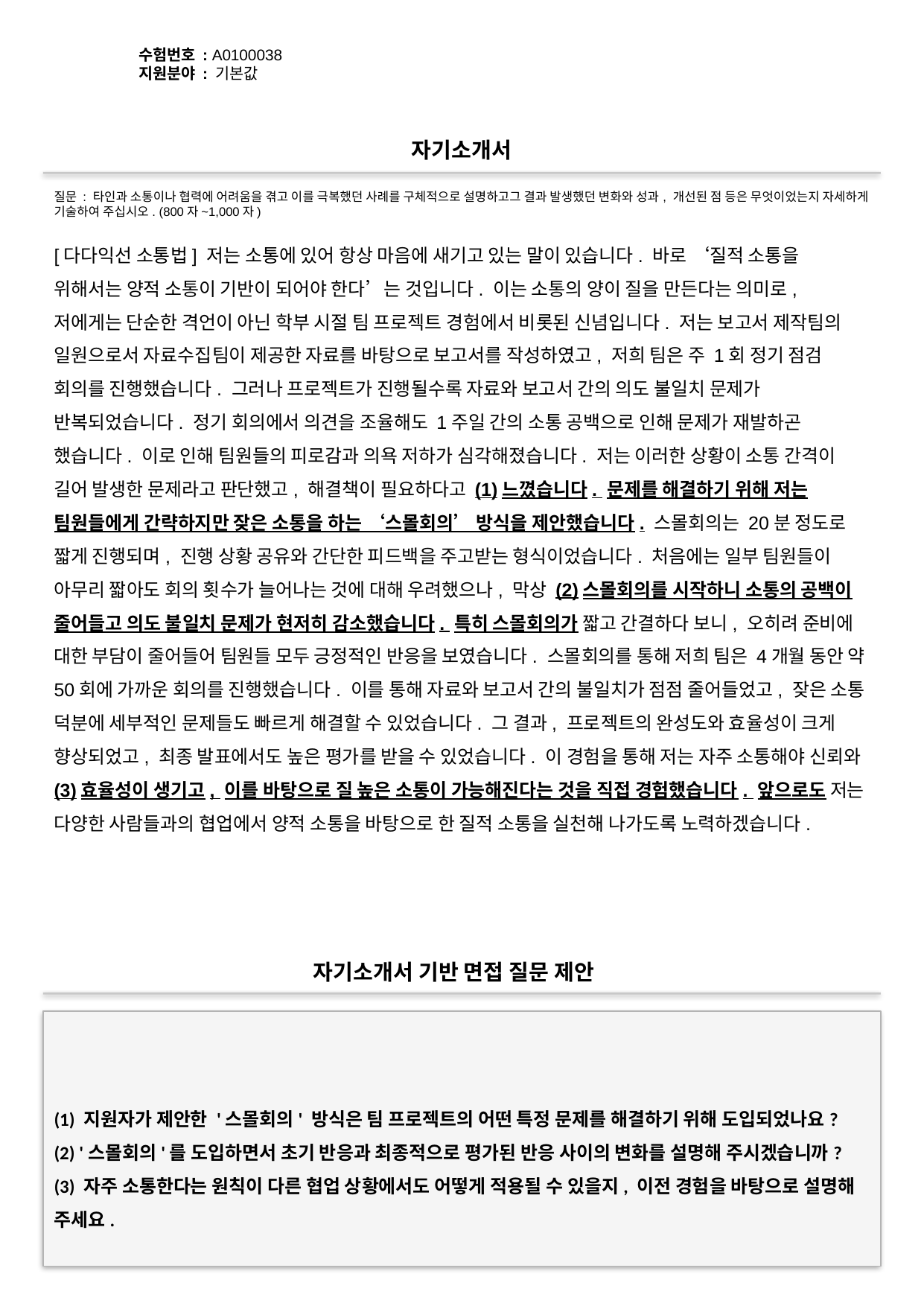

수험번호 : A0100038
지원분야 : 기본값
#

자기소개서

질문 : 타인과 소통이나 협력에 어려움을 겪고 이를 극복했던 사례를 구체적으로 설명하고그 결과 발생했던 변화와 성과, 개선된 점 등은 무엇이었는지 자세하게 기술하여 주십시오. (800자~1,000자)

[다다익선 소통법] 저는 소통에 있어 항상 마음에 새기고 있는 말이 있습니다. 바로 ‘질적 소통을 위해서는 양적 소통이 기반이 되어야 한다’는 것입니다. 이는 소통의 양이 질을 만든다는 의미로, 저에게는 단순한 격언이 아닌 학부 시절 팀 프로젝트 경험에서 비롯된 신념입니다. 저는 보고서 제작팀의 일원으로서 자료수집팀이 제공한 자료를 바탕으로 보고서를 작성하였고, 저희 팀은 주 1회 정기 점검 회의를 진행했습니다. 그러나 프로젝트가 진행될수록 자료와 보고서 간의 의도 불일치 문제가 반복되었습니다. 정기 회의에서 의견을 조율해도 1주일 간의 소통 공백으로 인해 문제가 재발하곤 했습니다. 이로 인해 팀원들의 피로감과 의욕 저하가 심각해졌습니다. 저는 이러한 상황이 소통 간격이 길어 발생한 문제라고 판단했고, 해결책이 필요하다고 (1)느꼈습니다. 문제를 해결하기 위해 저는 팀원들에게 간략하지만 잦은 소통을 하는 ‘스몰회의’ 방식을 제안했습니다. 스몰회의는 20분 정도로 짧게 진행되며, 진행 상황 공유와 간단한 피드백을 주고받는 형식이었습니다. 처음에는 일부 팀원들이 아무리 짧아도 회의 횟수가 늘어나는 것에 대해 우려했으나, 막상 (2)스몰회의를 시작하니 소통의 공백이 줄어들고 의도 불일치 문제가 현저히 감소했습니다. 특히 스몰회의가 짧고 간결하다 보니, 오히려 준비에 대한 부담이 줄어들어 팀원들 모두 긍정적인 반응을 보였습니다. 스몰회의를 통해 저희 팀은 4개월 동안 약 50회에 가까운 회의를 진행했습니다. 이를 통해 자료와 보고서 간의 불일치가 점점 줄어들었고, 잦은 소통 덕분에 세부적인 문제들도 빠르게 해결할 수 있었습니다. 그 결과, 프로젝트의 완성도와 효율성이 크게 향상되었고, 최종 발표에서도 높은 평가를 받을 수 있었습니다. 이 경험을 통해 저는 자주 소통해야 신뢰와 (3)효율성이 생기고, 이를 바탕으로 질 높은 소통이 가능해진다는 것을 직접 경험했습니다. 앞으로도 저는 다양한 사람들과의 협업에서 양적 소통을 바탕으로 한 질적 소통을 실천해 나가도록 노력하겠습니다.

자기소개서 기반 면접 질문 제안

(1) 지원자가 제안한 '스몰회의' 방식은 팀 프로젝트의 어떤 특정 문제를 해결하기 위해 도입되었나요?
(2) '스몰회의'를 도입하면서 초기 반응과 최종적으로 평가된 반응 사이의 변화를 설명해 주시겠습니까?
(3) 자주 소통한다는 원칙이 다른 협업 상황에서도 어떻게 적용될 수 있을지, 이전 경험을 바탕으로 설명해 주세요.